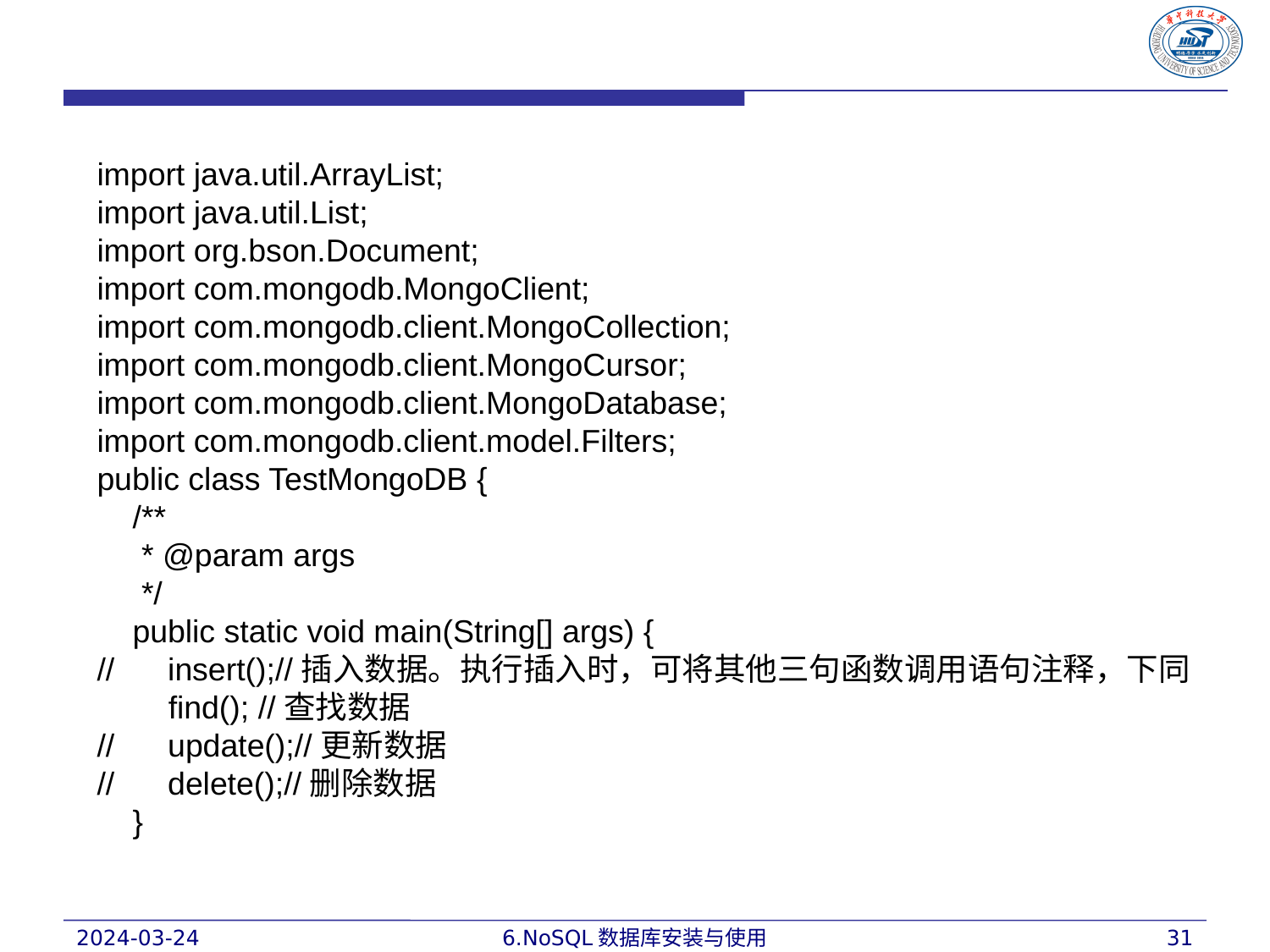

import java.util.ArrayList;
import java.util.List;
import org.bson.Document;
import com.mongodb.MongoClient;
import com.mongodb.client.MongoCollection;
import com.mongodb.client.MongoCursor;
import com.mongodb.client.MongoDatabase;
import com.mongodb.client.model.Filters;
public class TestMongoDB {
    /**
     * @param args
     */
    public static void main(String[] args) {
//      insert();//插入数据。执行插入时，可将其他三句函数调用语句注释，下同
        find(); //查找数据
//      update();//更新数据
//      delete();//删除数据
    }

2024-03-24
6.NoSQL数据库安装与使用
31